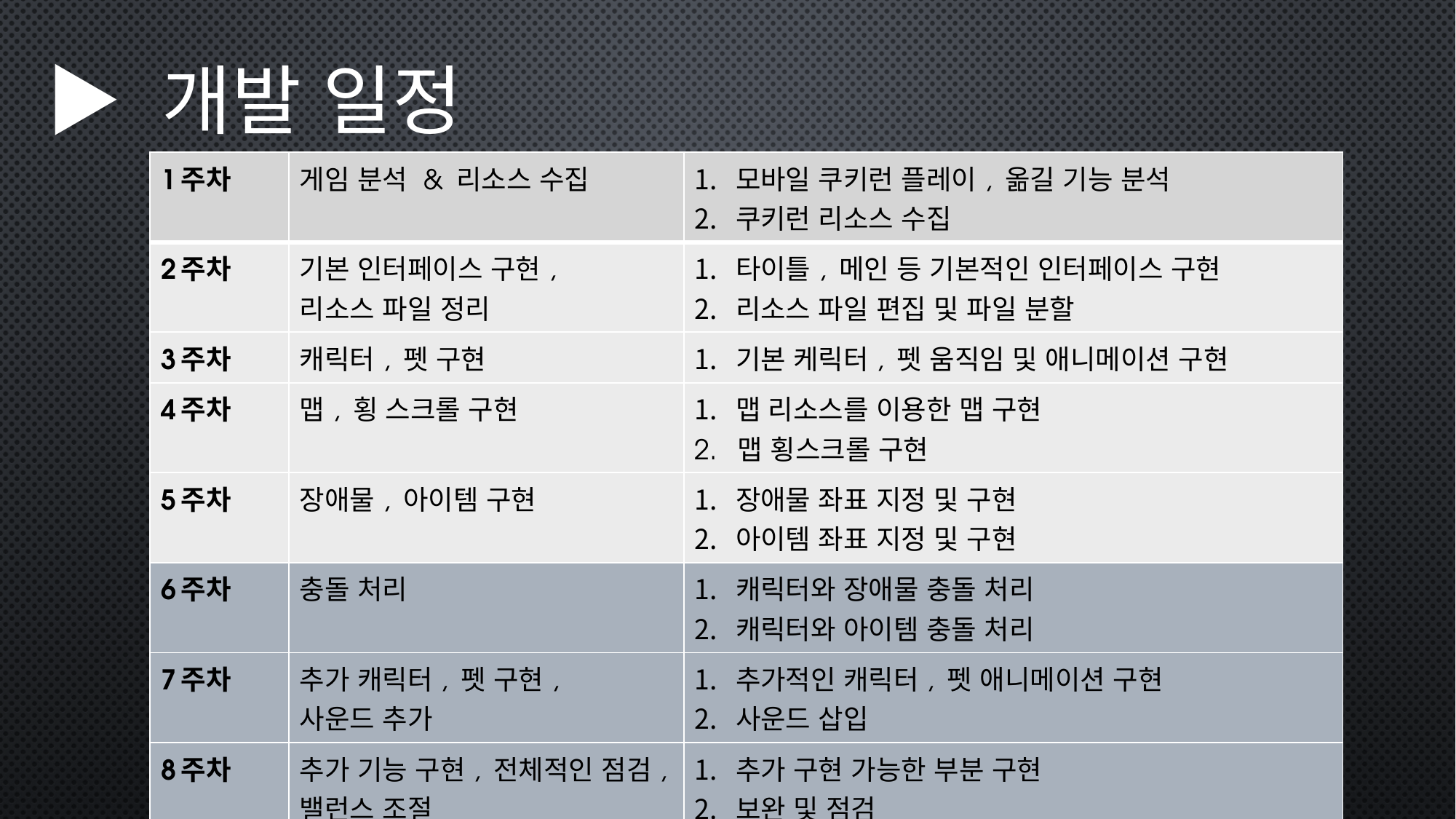

# ▶ 개발 일정
| 1주차 | 게임 분석 & 리소스 수집 | 모바일 쿠키런 플레이, 옮길 기능 분석 쿠키런 리소스 수집 |
| --- | --- | --- |
| 2주차 | 기본 인터페이스 구현, 리소스 파일 정리 | 타이틀, 메인 등 기본적인 인터페이스 구현 리소스 파일 편집 및 파일 분할 |
| 3주차 | 캐릭터, 펫 구현 | 기본 케릭터, 펫 움직임 및 애니메이션 구현 |
| 4주차 | 맵, 횡 스크롤 구현 | 맵 리소스를 이용한 맵 구현 2. 맵 횡스크롤 구현 |
| 5주차 | 장애물, 아이템 구현 | 장애물 좌표 지정 및 구현 아이템 좌표 지정 및 구현 |
| 6주차 | 충돌 처리 | 캐릭터와 장애물 충돌 처리 캐릭터와 아이템 충돌 처리 |
| 7주차 | 추가 캐릭터, 펫 구현, 사운드 추가 | 추가적인 캐릭터, 펫 애니메이션 구현 사운드 삽입 |
| 8주차 | 추가 기능 구현, 전체적인 점검, 밸런스 조절 | 추가 구현 가능한 부분 구현 보완 및 점검 |
| 9주차 | 마무리 | 1. 최종 점검 및 릴리즈 |